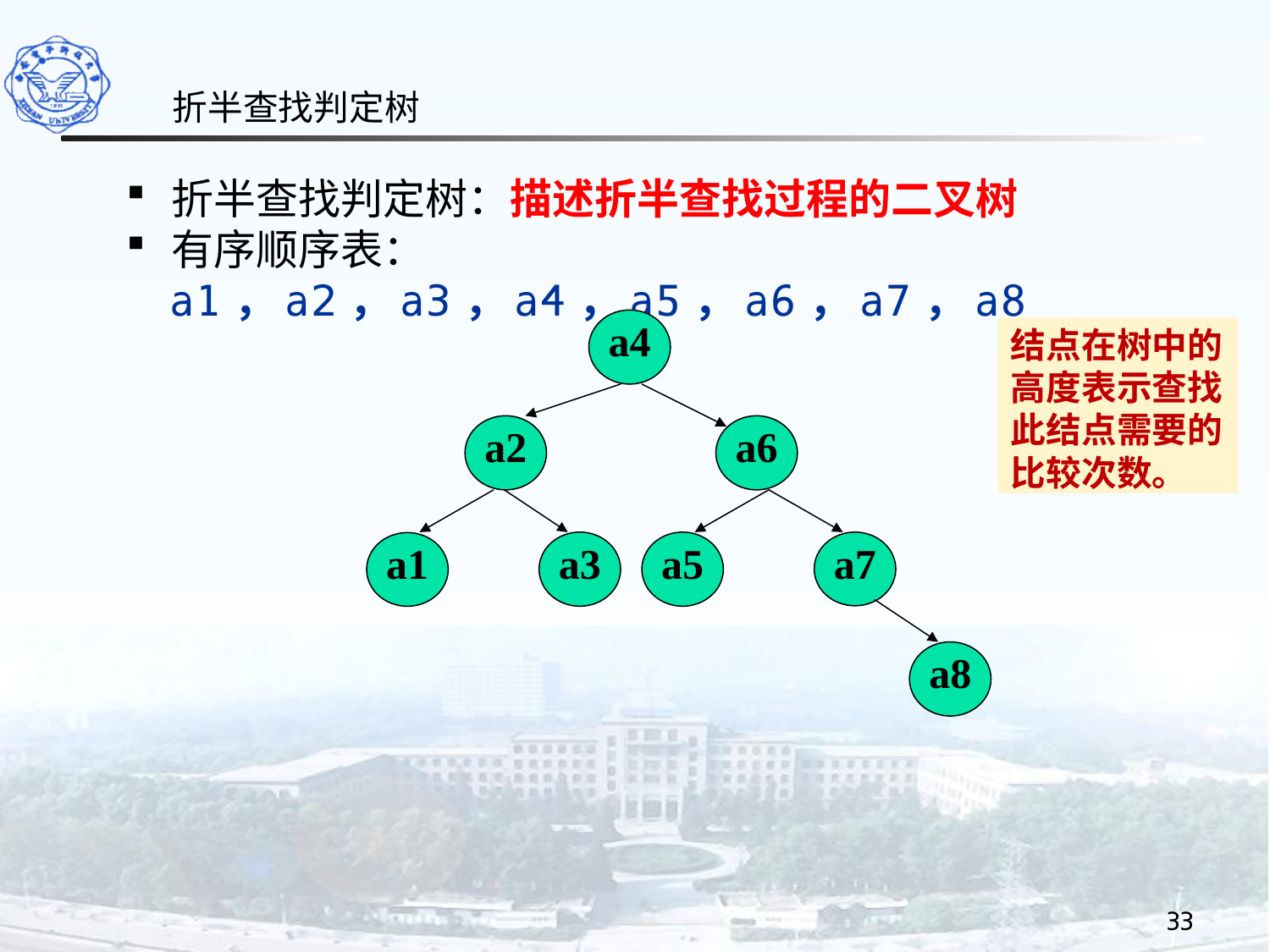

折半查找判定树
折半查找判定树：描述折半查找过程的二叉树
有序顺序表：a1，a2，a3，a4，a5，a6，a7，a8
a4
结点在树中的高度表示查找此结点需要的比较次数。

a2
a6

a3
a5
a7
a1

a8
33